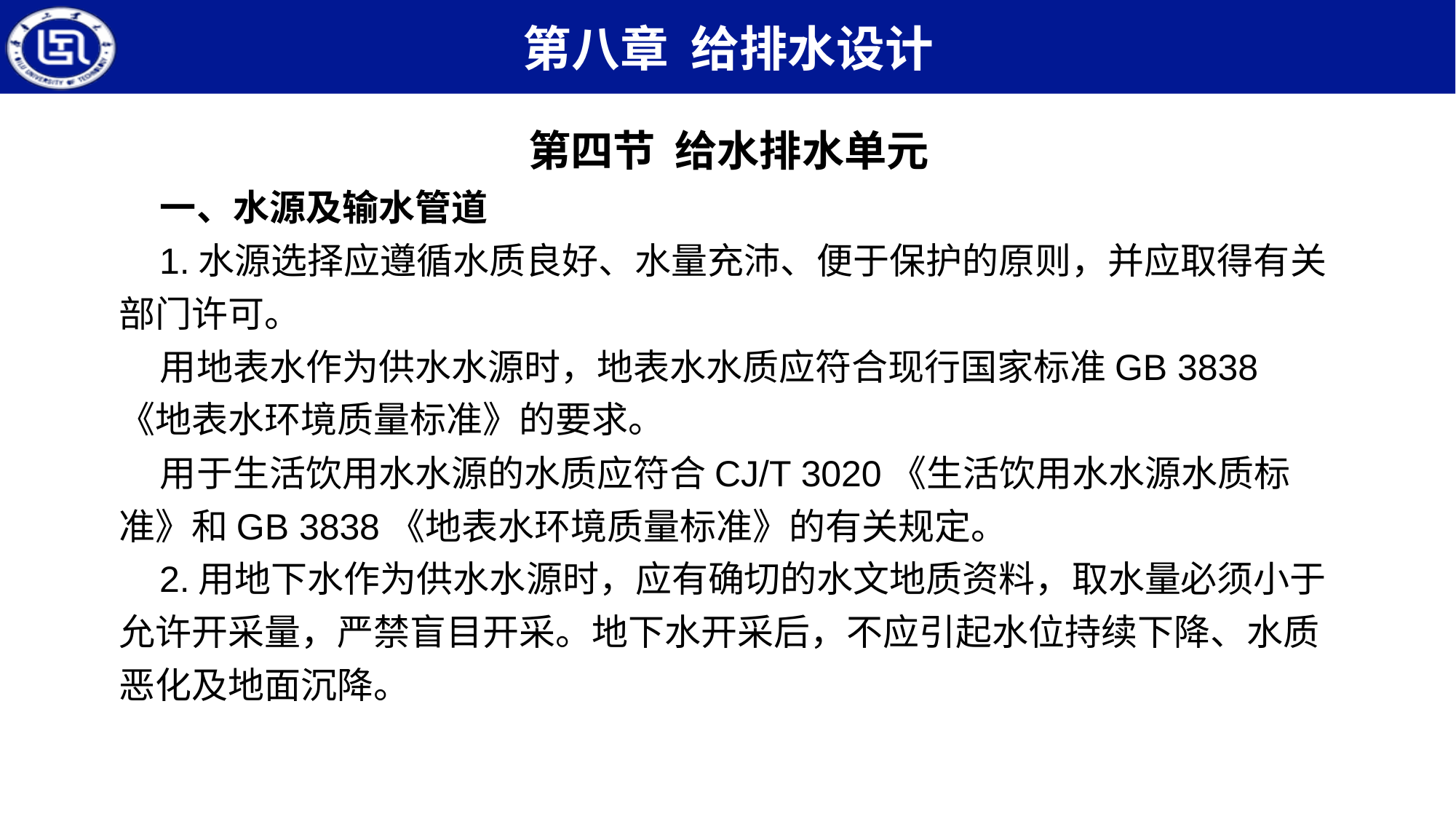

第四节  给水排水单元
    一、水源及输水管道
    1.水源选择应遵循水质良好、水量充沛、便于保护的原则，并应取得有关部门许可。
    用地表水作为供水水源时，地表水水质应符合现行国家标准GB 3838《地表水环境质量标准》的要求。
    用于生活饮用水水源的水质应符合CJ/T 3020《生活饮用水水源水质标准》和GB 3838《地表水环境质量标准》的有关规定。
    2.用地下水作为供水水源时，应有确切的水文地质资料，取水量必须小于允许开采量，严禁盲目开采。地下水开采后，不应引起水位持续下降、水质恶化及地面沉降。